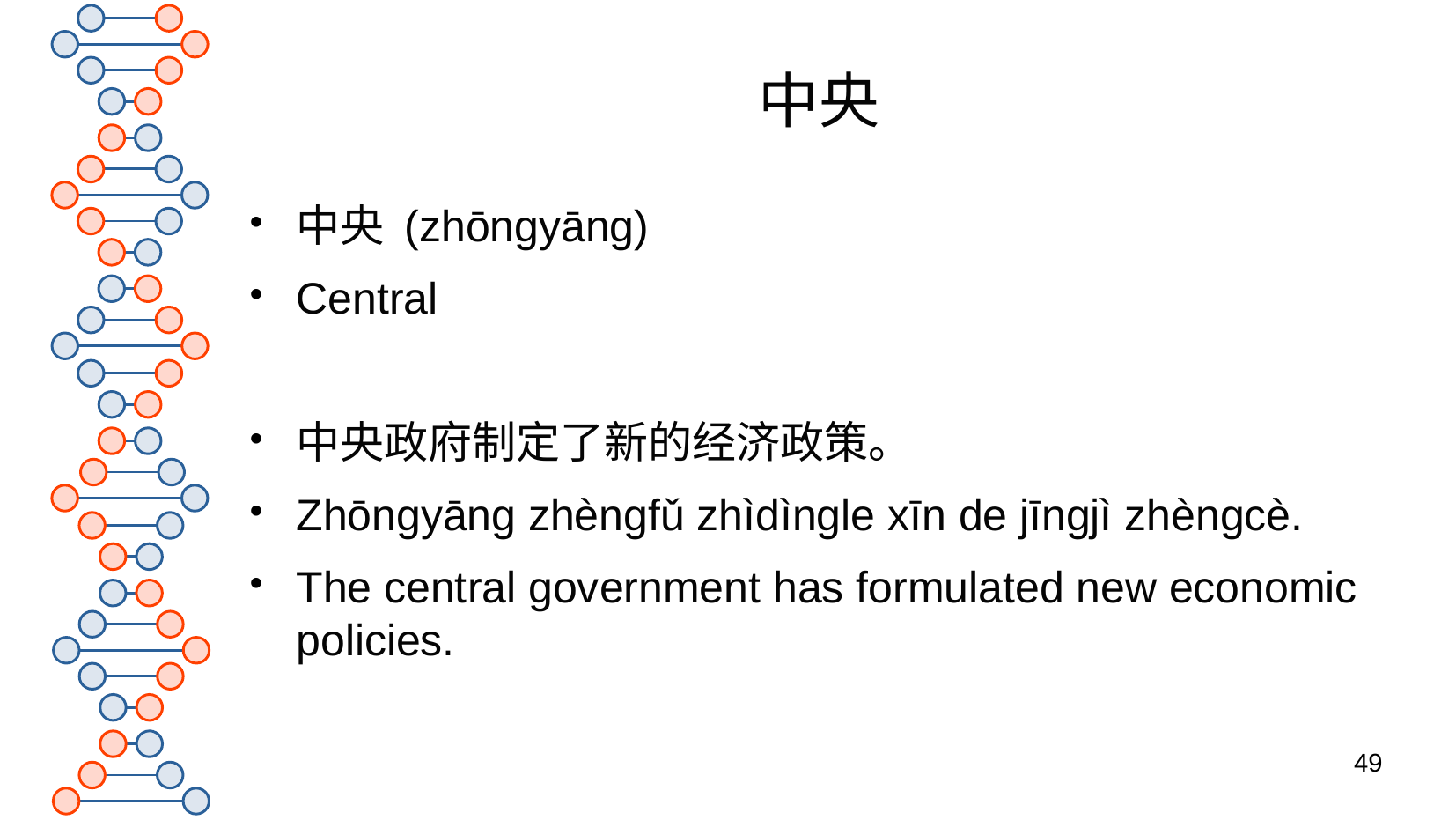

# 中央
中央 (zhōngyāng)
Central

中央政府制定了新的经济政策。
Zhōngyāng zhèngfǔ zhìdìngle xīn de jīngjì zhèngcè.
The central government has formulated new economic policies.

49